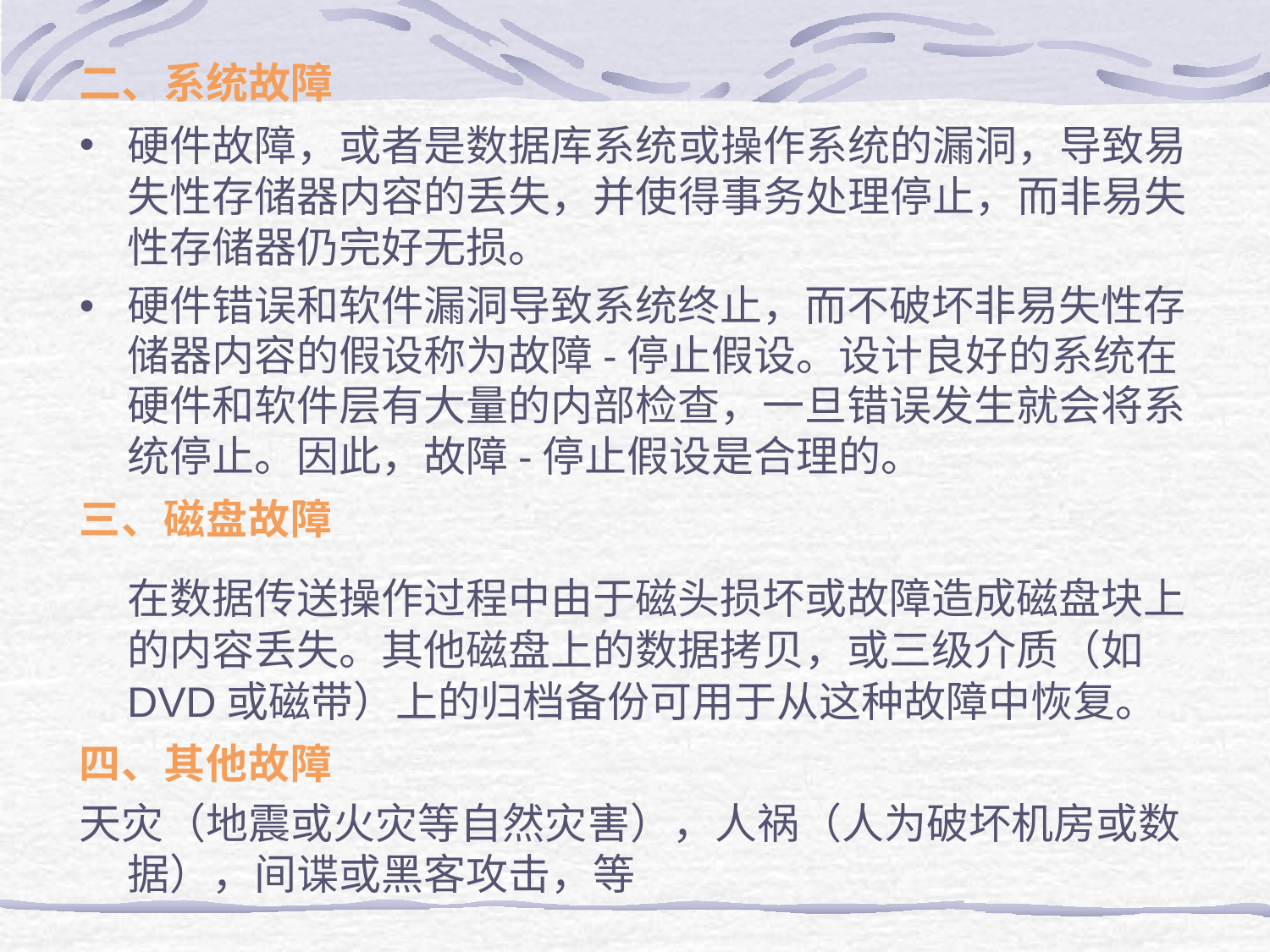

二、系统故障
硬件故障，或者是数据库系统或操作系统的漏洞，导致易 失性存储器内容的丢失，并使得事务处理停止，而非易失 性存储器仍完好无损。
硬件错误和软件漏洞导致系统终止，而不破坏非易失性存 储器内容的假设称为故障-停止假设。设计良好的系统在 硬件和软件层有大量的内部检查，一旦错误发生就会将系 统停止。因此，故障-停止假设是合理的。
三、磁盘故障
在数据传送操作过程中由于磁头损坏或故障造成磁盘块上 的内容丢失。其他磁盘上的数据拷贝，或三级介质（如 DVD或磁带）上的归档备份可用于从这种故障中恢复。
四、其他故障
天灾（地震或火灾等自然灾害），人祸（人为破坏机房或数 据），间谍或黑客攻击，等